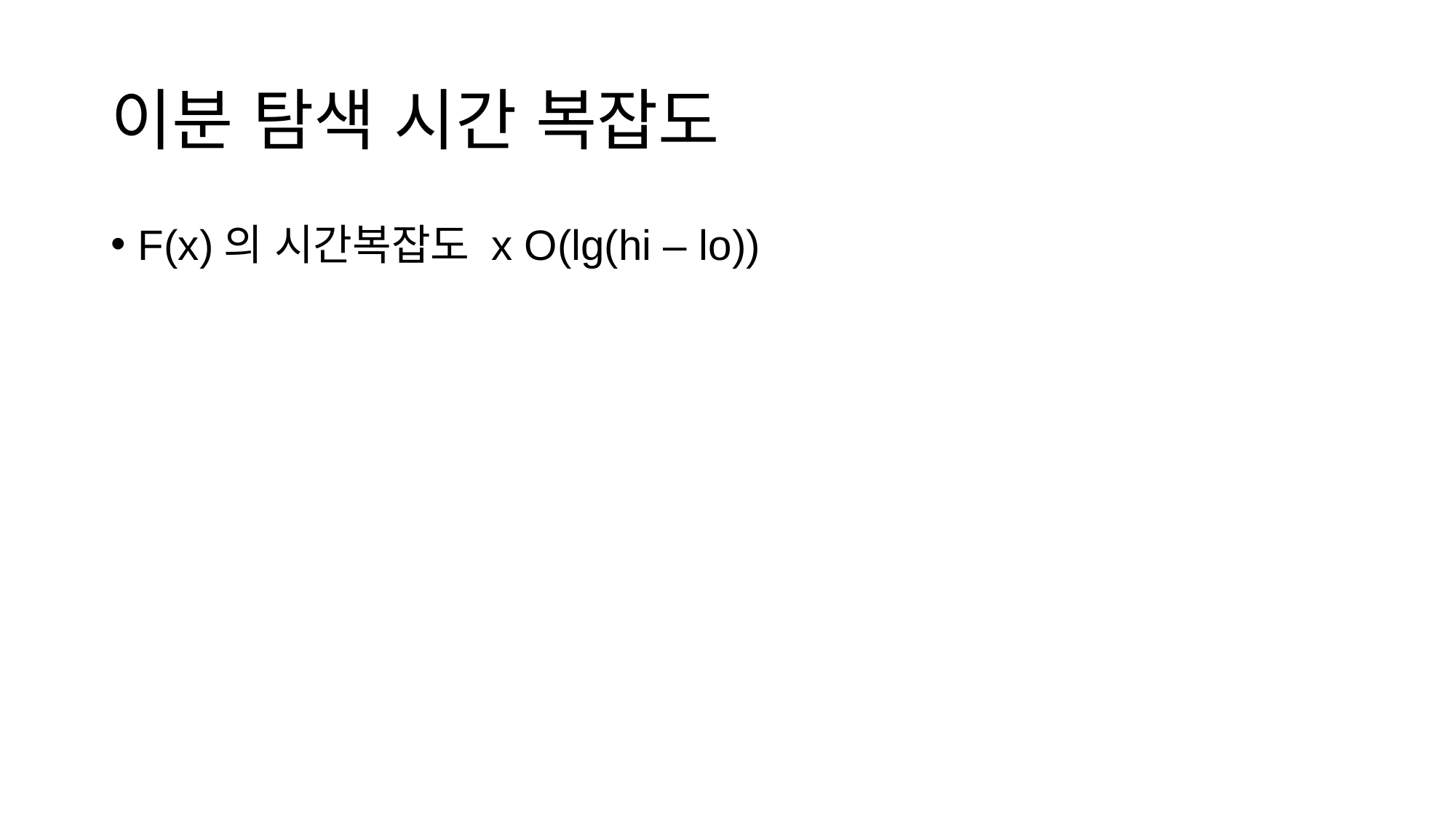

# 이분 탐색 시간 복잡도
F(x)의 시간복잡도 x O(lg(hi – lo))